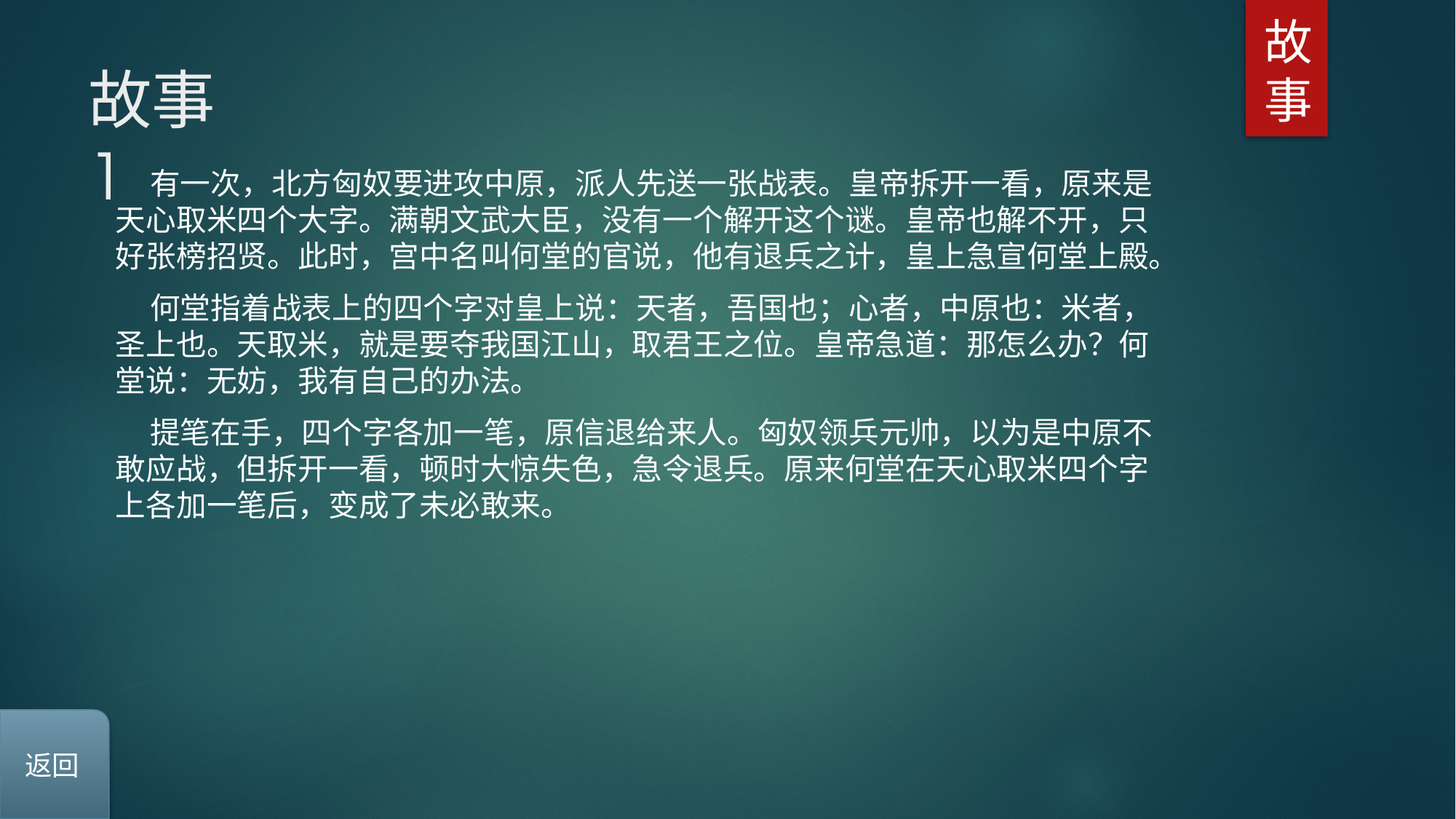

故
事
# 故事1
    有一次，北方匈奴要进攻中原，派人先送一张战表。皇帝拆开一看，原来是天心取米四个大字。满朝文武大臣，没有一个解开这个谜。皇帝也解不开，只好张榜招贤。此时，宫中名叫何堂的官说，他有退兵之计，皇上急宣何堂上殿。
    何堂指着战表上的四个字对皇上说：天者，吾国也；心者，中原也：米者，圣上也。天取米，就是要夺我国江山，取君王之位。皇帝急道：那怎么办？何堂说：无妨，我有自己的办法。
    提笔在手，四个字各加一笔，原信退给来人。匈奴领兵元帅，以为是中原不敢应战，但拆开一看，顿时大惊失色，急令退兵。原来何堂在天心取米四个字上各加一笔后，变成了未必敢来。

返回